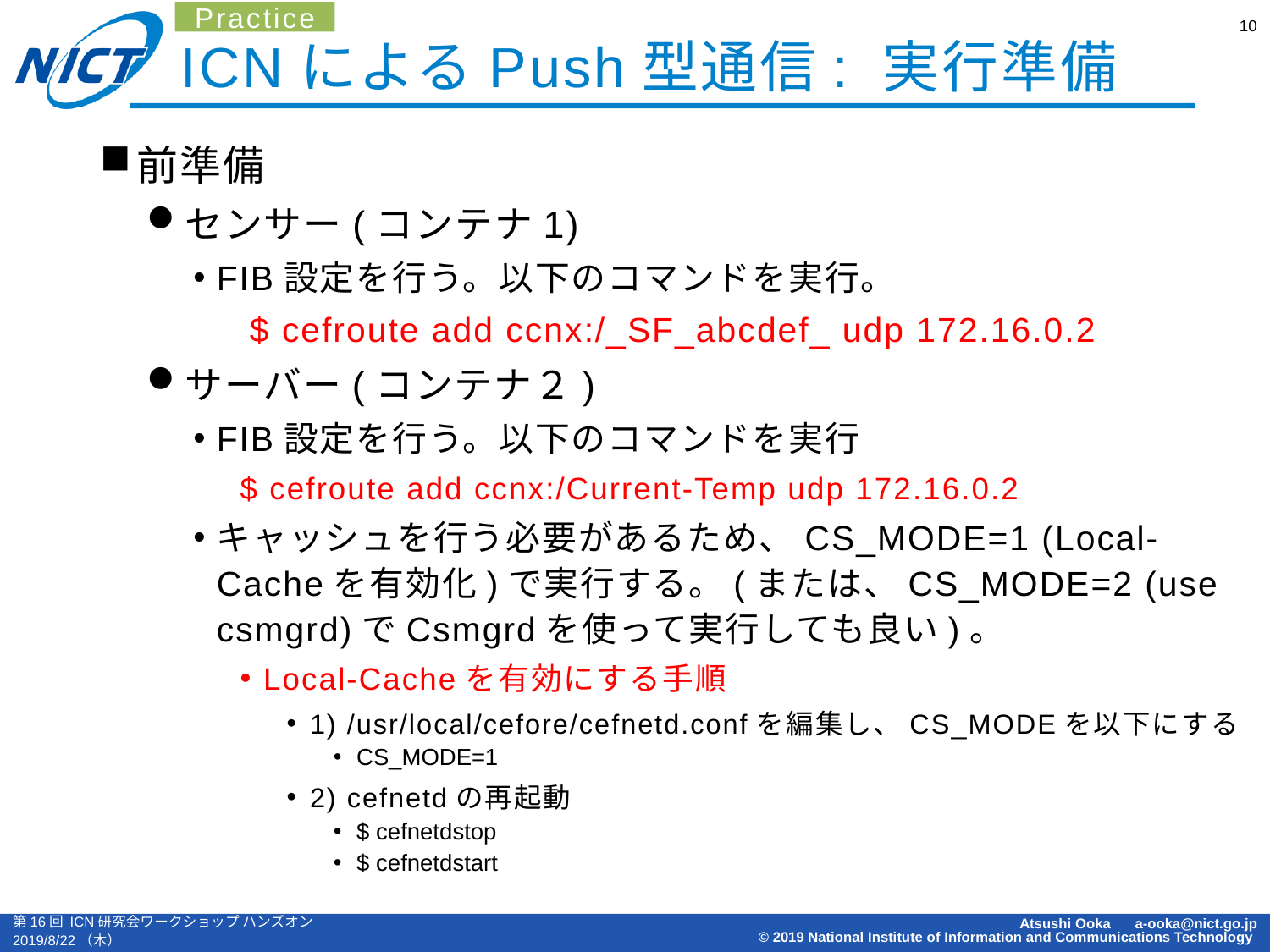

10
Practice
# ICNによるPush型通信: 実行準備
前準備
センサー(コンテナ1)
FIB設定を行う。以下のコマンドを実行。
     $ cefroute add ccnx:/_SF_abcdef_ udp 172.16.0.2
サーバー(コンテナ２)
FIB設定を行う。以下のコマンドを実行
$ cefroute add ccnx:/Current-Temp udp 172.16.0.2
キャッシュを行う必要があるため、CS_MODE=1 (Local-Cacheを有効化)で実行する。(または、CS_MODE=2 (use csmgrd)でCsmgrdを使って実行しても良い)。
Local-Cacheを有効にする手順
1) /usr/local/cefore/cefnetd.confを編集し、CS_MODEを以下にする
CS_MODE=1
2) cefnetdの再起動
$ cefnetdstop
$ cefnetdstart

第16回 ICN研究会ワークショップ ハンズオン
2019/8/22（木）